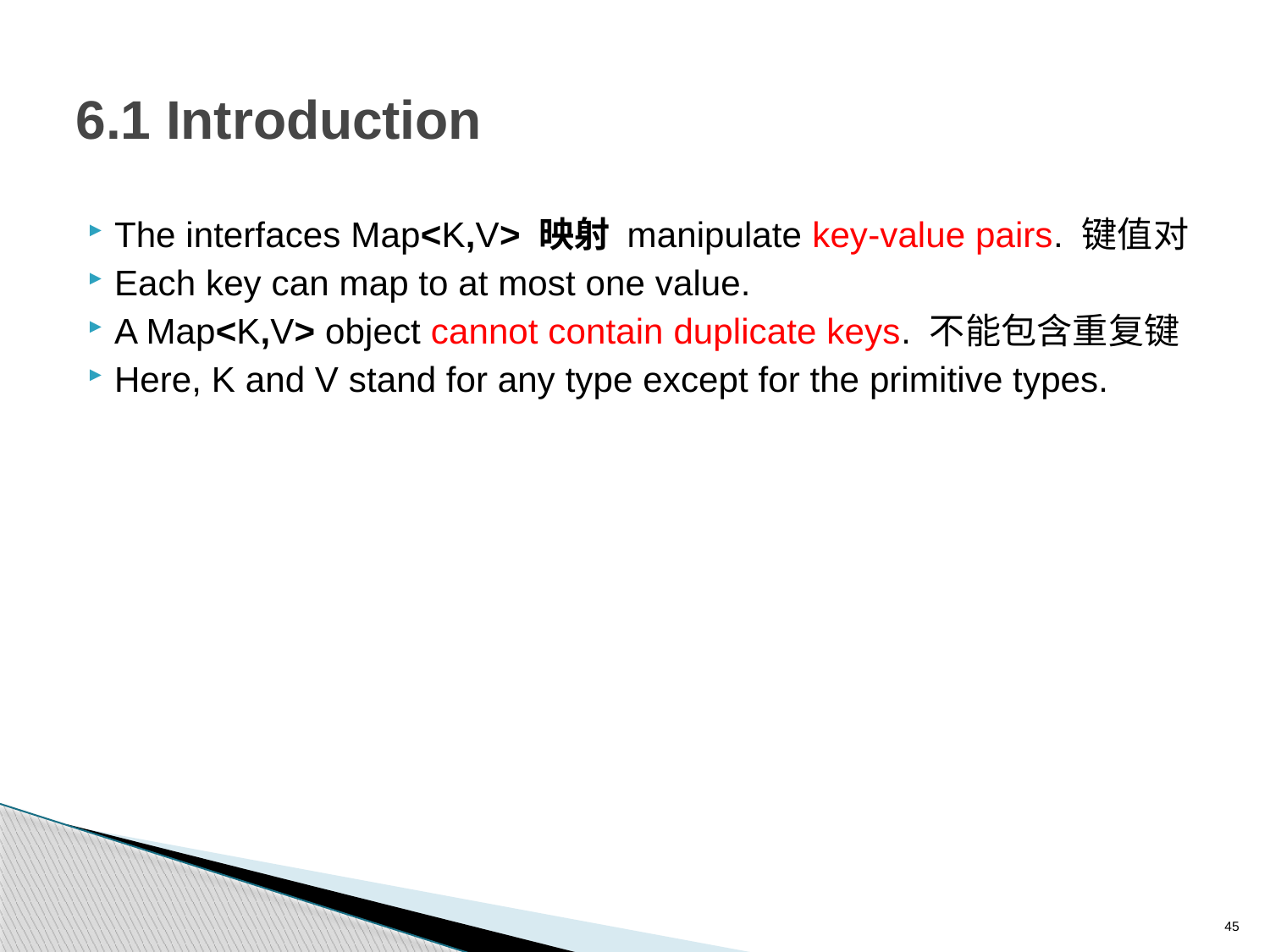

# 6.1 Introduction
The interfaces Map<K,V> 映射 manipulate key-value pairs. 键值对
Each key can map to at most one value.
A Map<K,V> object cannot contain duplicate keys. 不能包含重复键
Here, K and V stand for any type except for the primitive types.
45